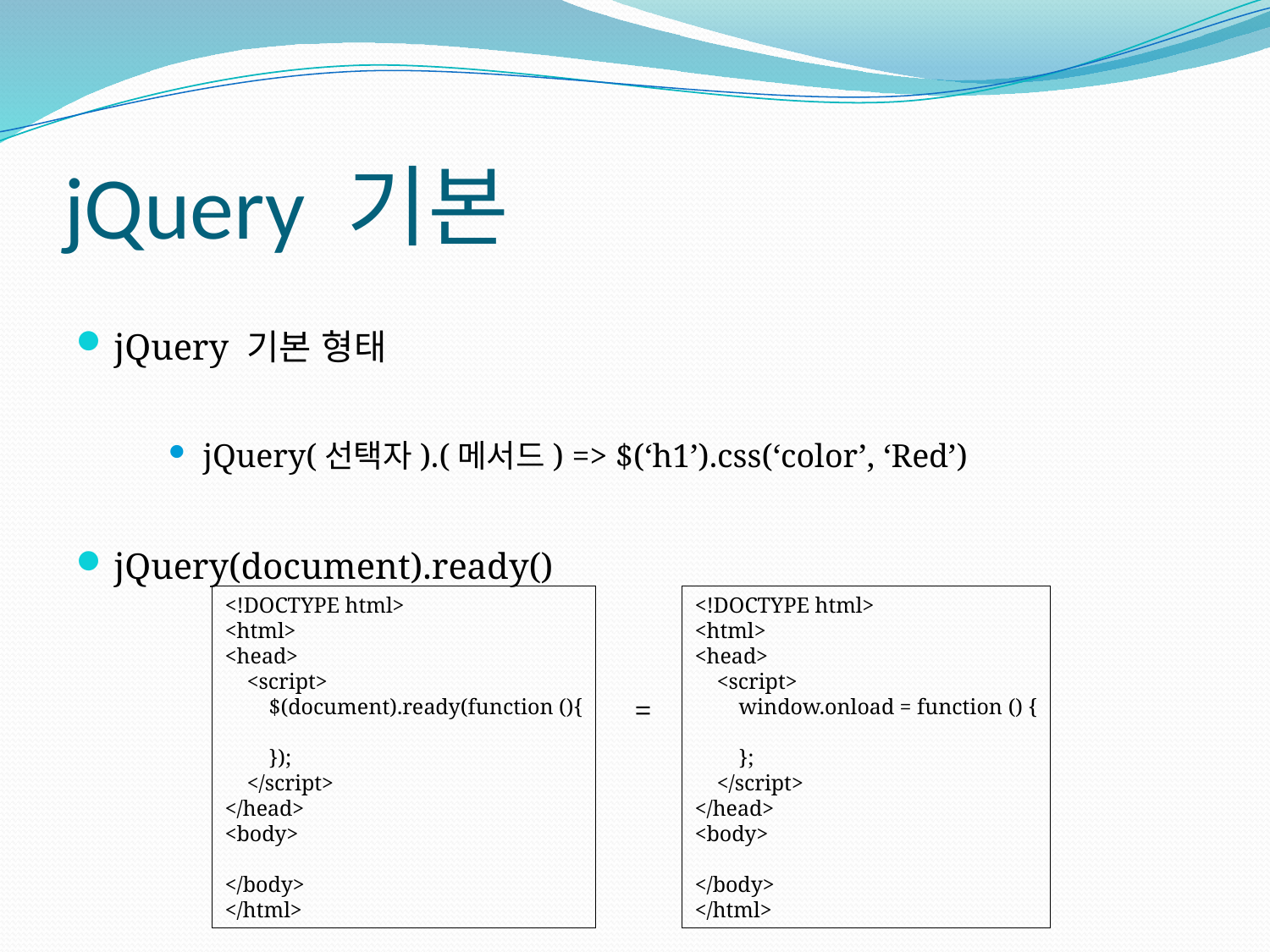

# jQuery 기본

jQuery 기본 형태

jQuery(선택자).(메서드) => $(‘h1’).css(‘color’, ‘Red’)

jQuery(document).ready()

<!DOCTYPE html>
<html>
<head>
    <script>
        window.onload = function () {

        };
    </script>
</head>
<body>

</body>
</html>
<!DOCTYPE html>
<html>
<head>
    <script>
        $(document).ready(function (){

        });
    </script>
</head>
<body>

</body>
</html>
=